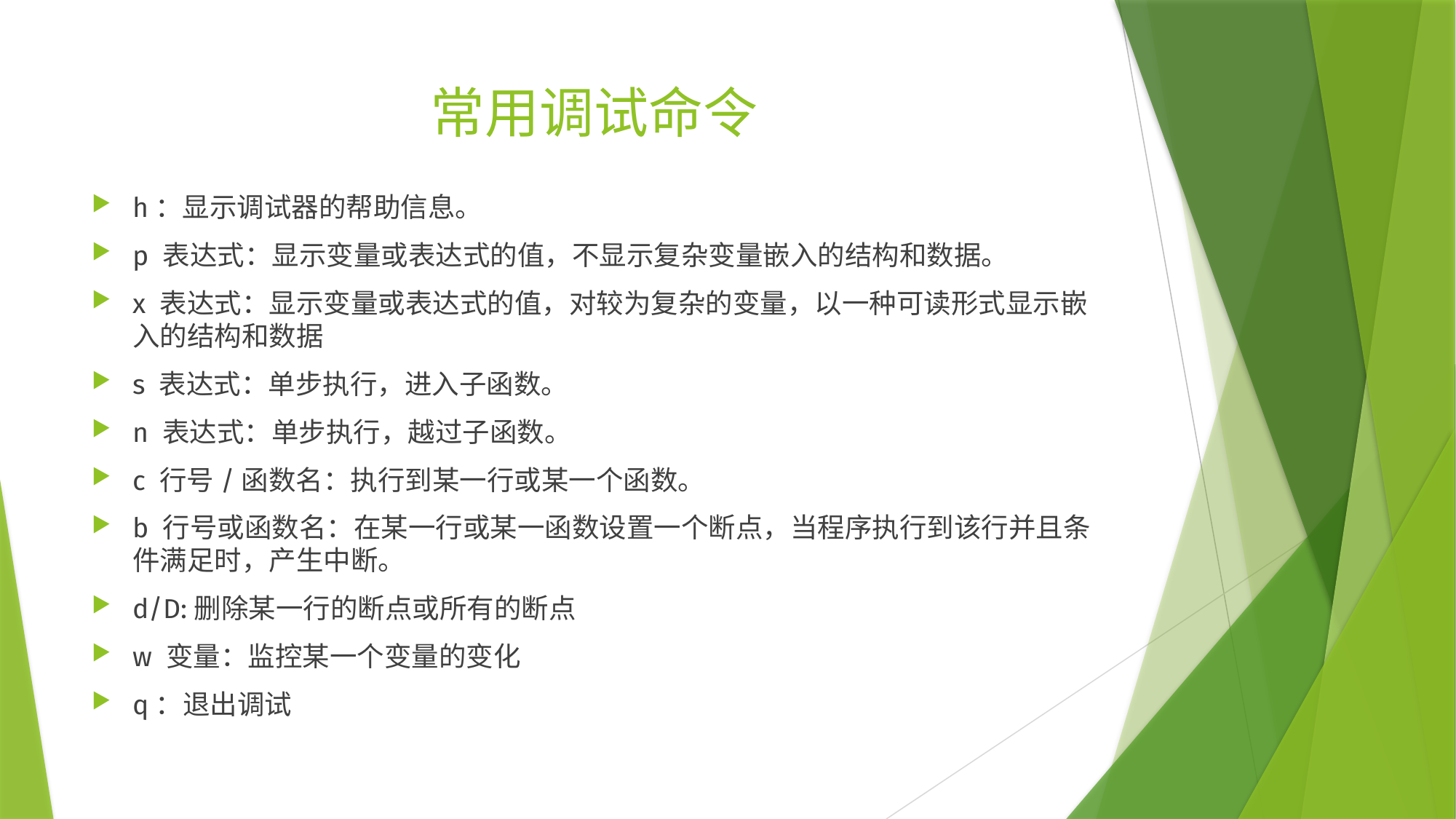

# 常用调试命令
h：显示调试器的帮助信息。
p 表达式：显示变量或表达式的值，不显示复杂变量嵌入的结构和数据。
x 表达式：显示变量或表达式的值，对较为复杂的变量，以一种可读形式显示嵌入的结构和数据
s 表达式：单步执行，进入子函数。
n 表达式：单步执行，越过子函数。
c 行号/函数名：执行到某一行或某一个函数。
b 行号或函数名：在某一行或某一函数设置一个断点，当程序执行到该行并且条件满足时，产生中断。
d/D:删除某一行的断点或所有的断点
w 变量：监控某一个变量的变化
q：退出调试